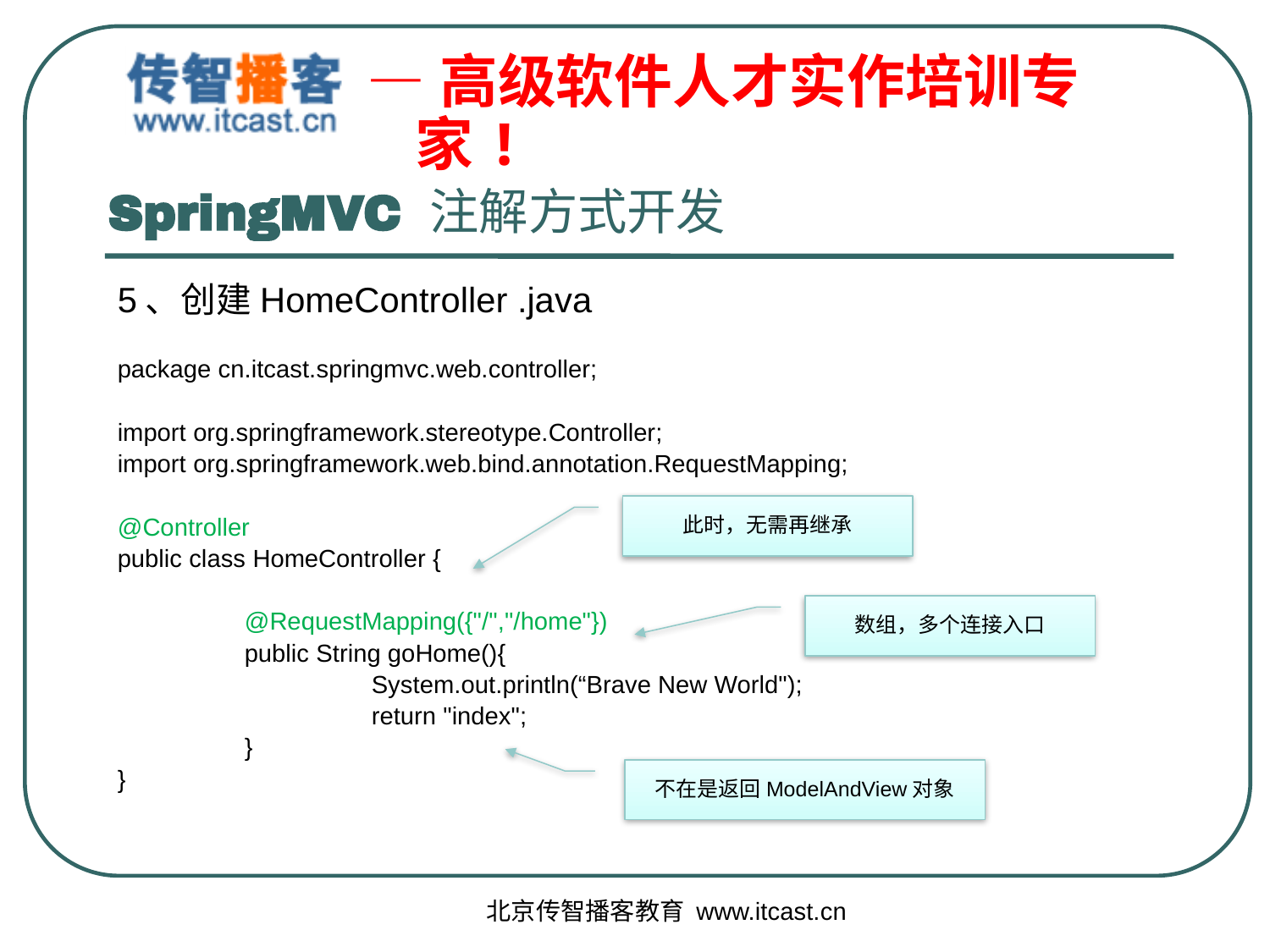

# SpringMVC 注解方式开发
5、创建HomeController .java

package cn.itcast.springmvc.web.controller;

import org.springframework.stereotype.Controller;
import org.springframework.web.bind.annotation.RequestMapping;

@Controller
public class HomeController {

	@RequestMapping({"/","/home"})
	public String goHome(){
		System.out.println(“Brave New World");
		return "index";
	}
}
此时，无需再继承
数组，多个连接入口
不在是返回ModelAndView对象
北京传智播客教育 www.itcast.cn